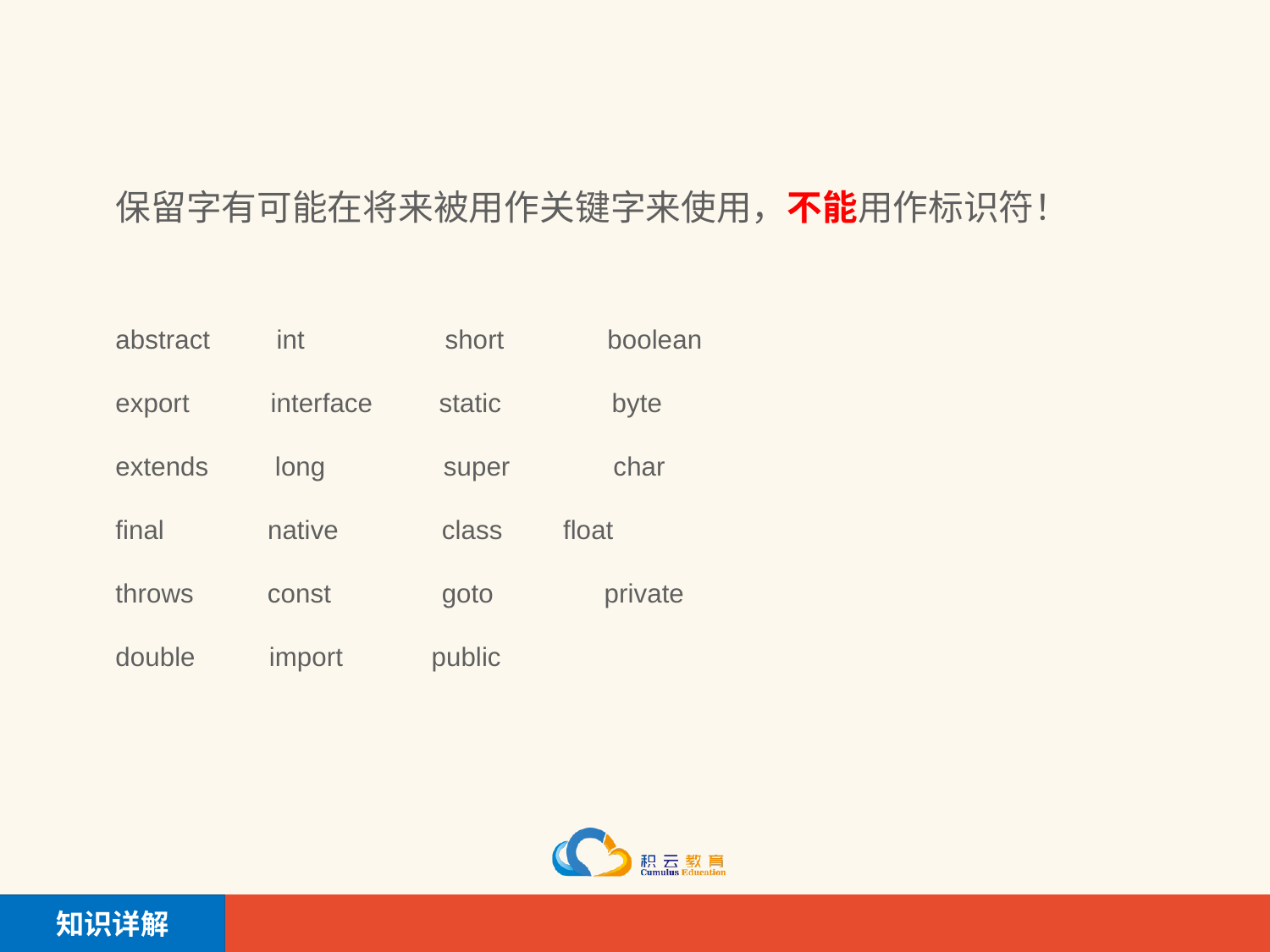

保留字有可能在将来被用作关键字来使用，不能用作标识符！

abstract         int                   short              boolean
export           interface         static               byte
extends         long                super              char
final              native              class	    float
throws          const               goto               private
double          import            public